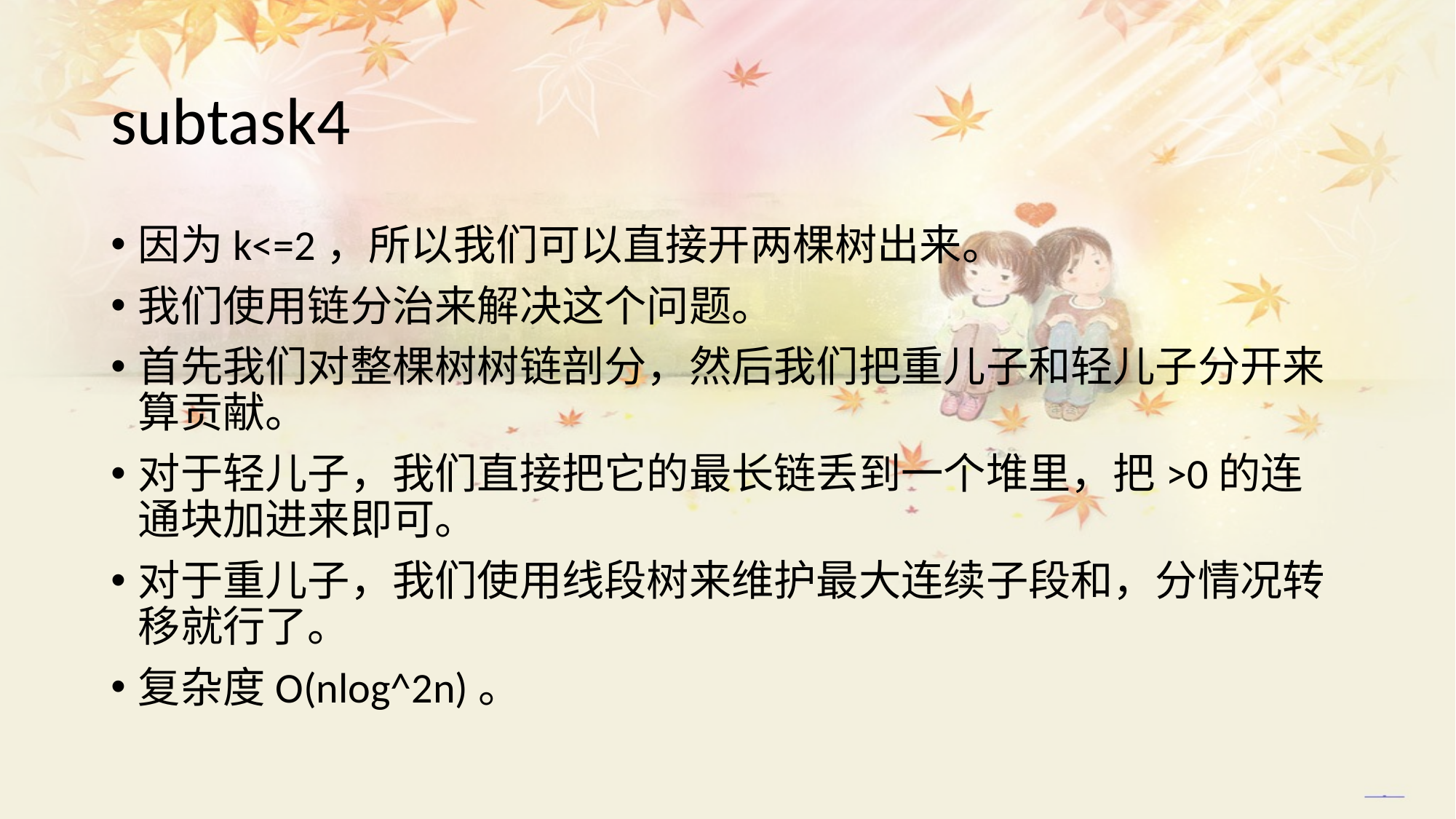

# subtask4
因为k<=2，所以我们可以直接开两棵树出来。
我们使用链分治来解决这个问题。
首先我们对整棵树树链剖分，然后我们把重儿子和轻儿子分开来算贡献。
对于轻儿子，我们直接把它的最长链丢到一个堆里，把>0的连通块加进来即可。
对于重儿子，我们使用线段树来维护最大连续子段和，分情况转移就行了。
复杂度O(nlog^2n)。